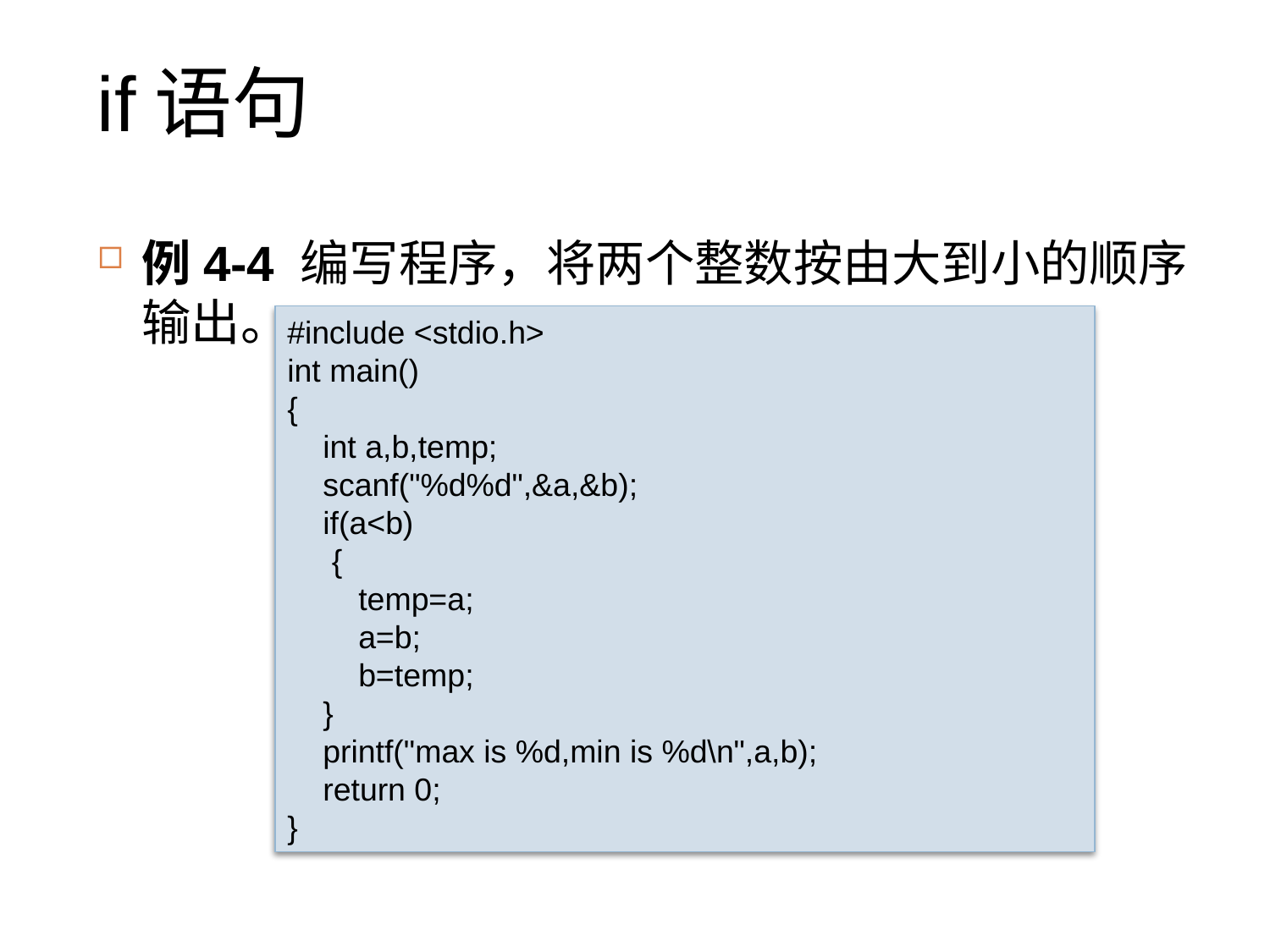

# if语句
例4-4 编写程序，将两个整数按由大到小的顺序输出。
#include <stdio.h>
int main()
{
    int a,b,temp;
    scanf("%d%d",&a,&b);
    if(a<b)
     {
        temp=a;
        a=b;
        b=temp;
    }
    printf("max is %d,min is %d\n",a,b);
    return 0;
}